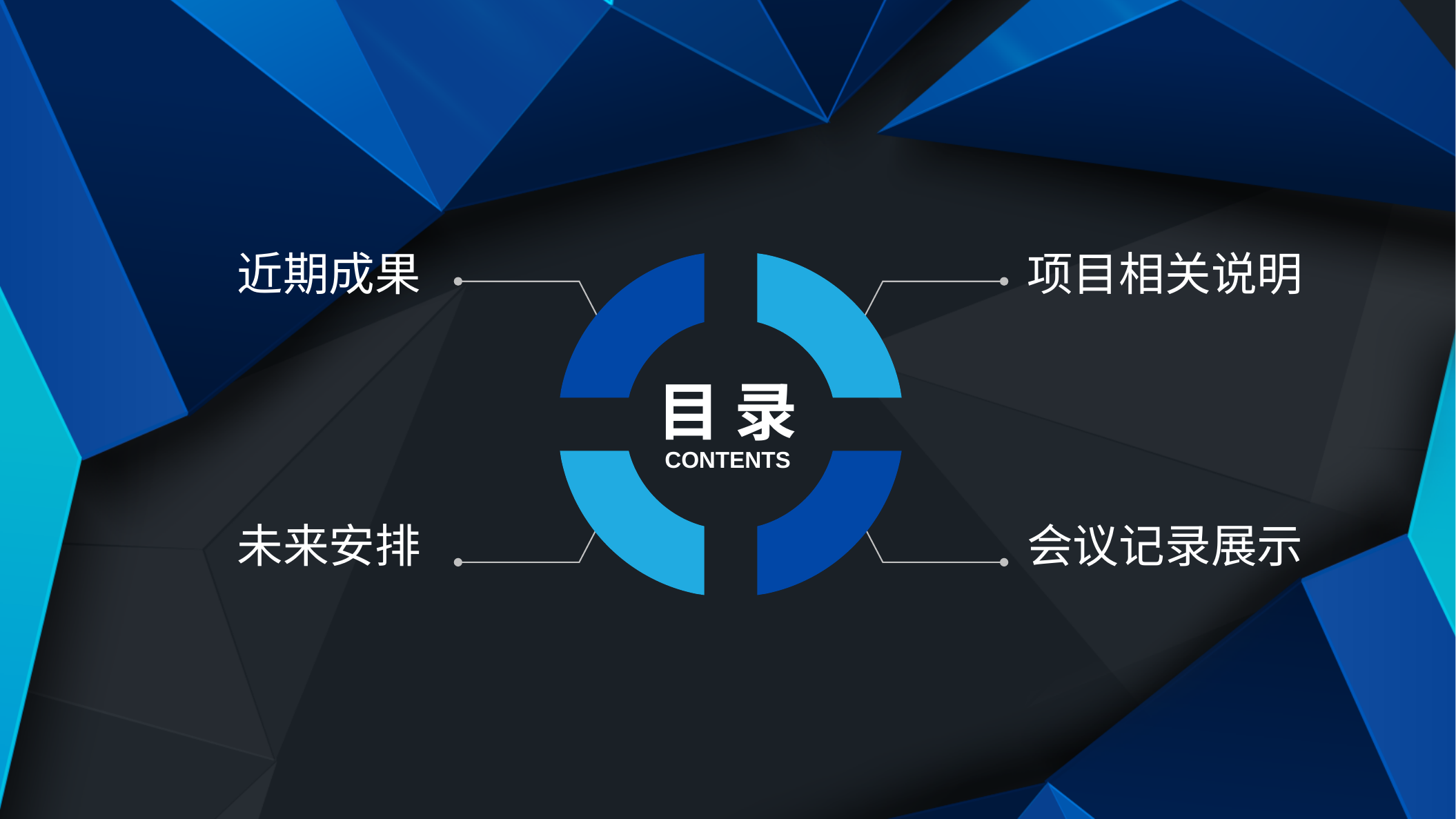

近期成果
项目相关说明

目 录
CONTENTS

未来安排
会议记录展示